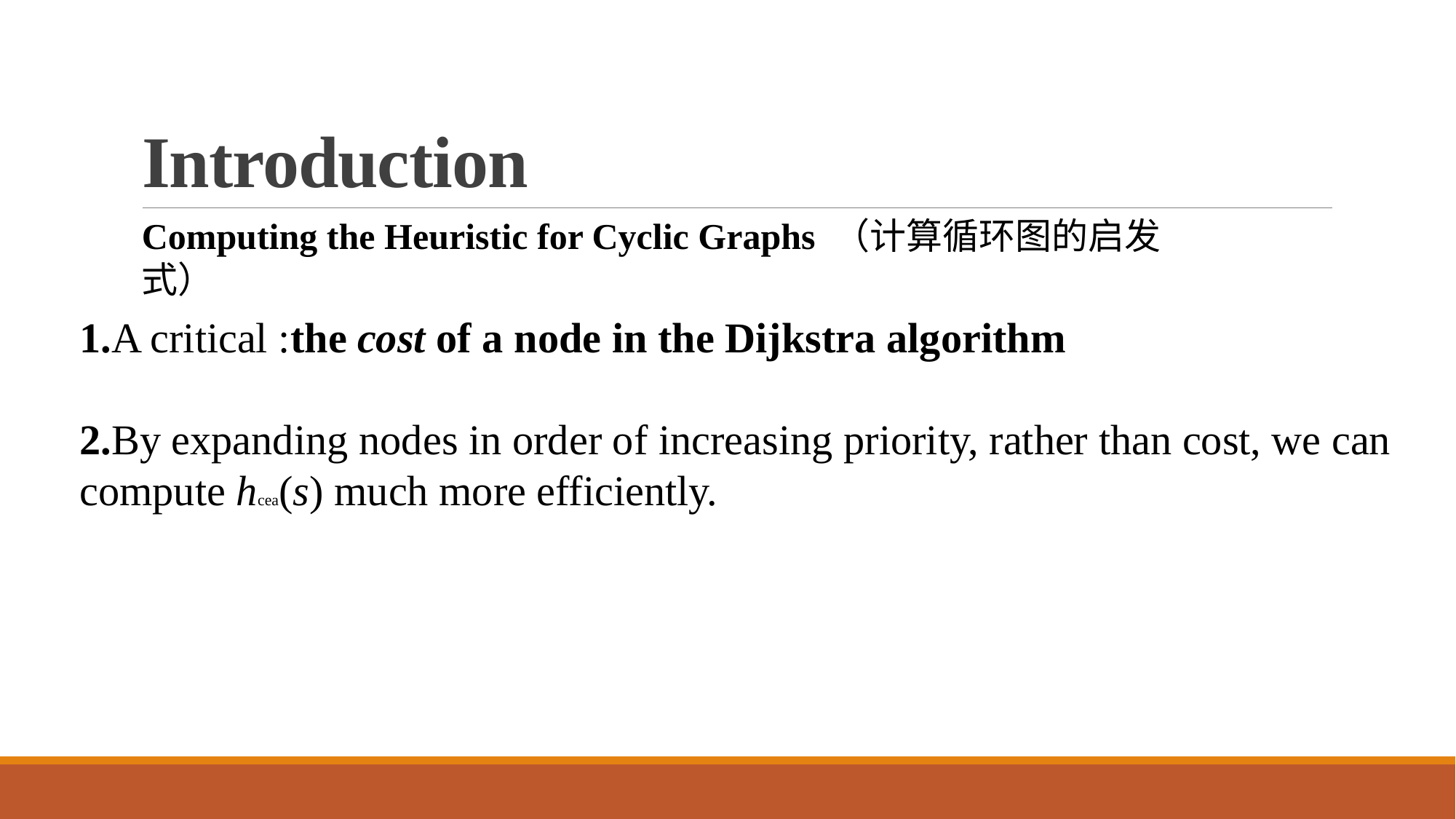

# Introduction
Computing the Heuristic for Cyclic Graphs （计算循环图的启发式）
1.A critical :the cost of a node in the Dijkstra algorithm

2.By expanding nodes in order of increasing priority, rather than cost, we can compute hcea(s) much more efficiently.